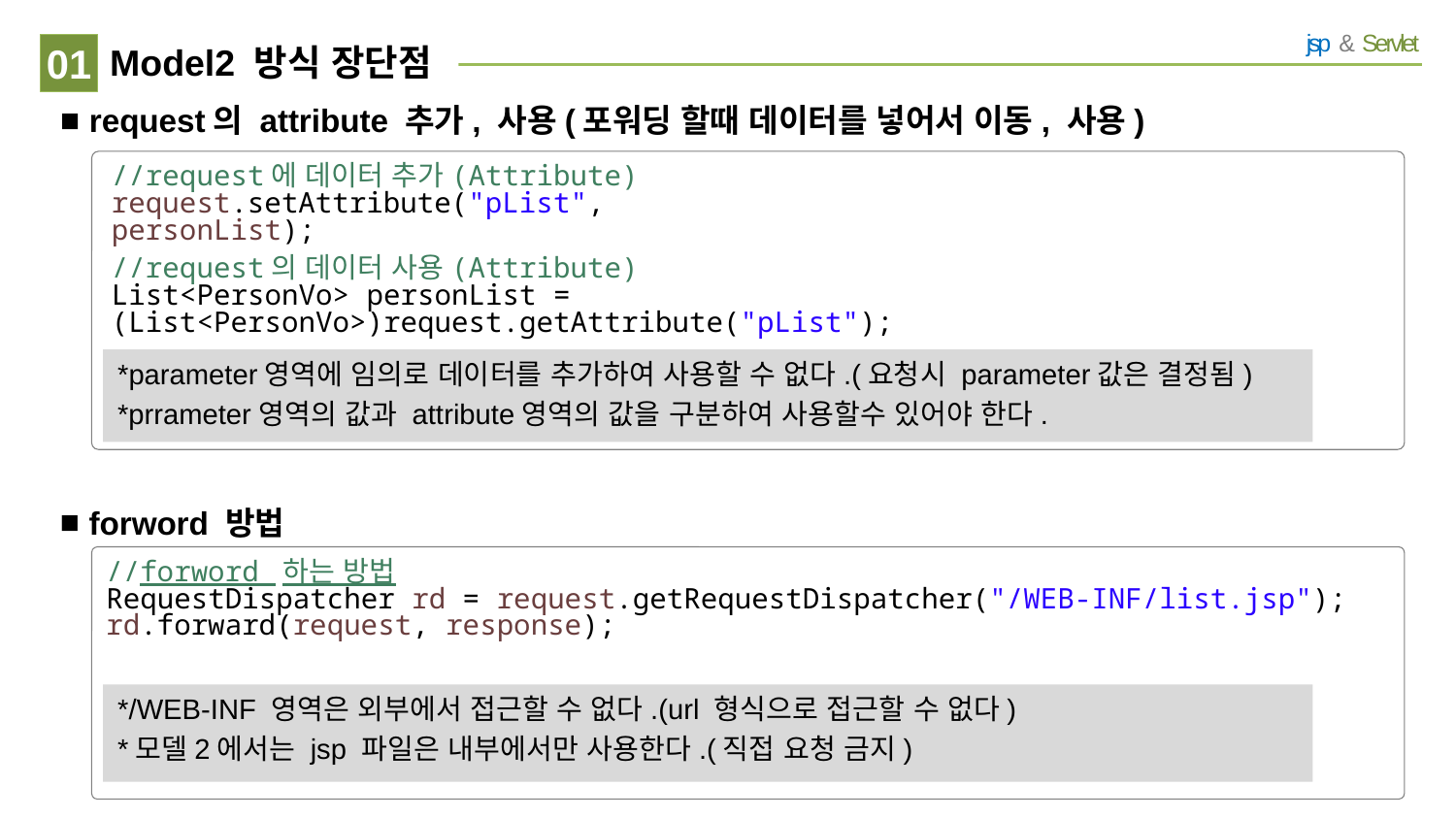

Redirect
01
# Model2 방식 장단점
request의 attribute 추가, 사용(포워딩 할때 데이터를 넣어서 이동, 사용)

//request에 데이터 추가(Attribute)
request.setAttribute("pList", personList);
//request의 데이터 사용(Attribute)
List<PersonVo> personList = (List<PersonVo>)request.getAttribute("pList");
*parameter영역에 임의로 데이터를 추가하여 사용할 수 없다.(요청시 parameter값은 결정됨)
*prrameter영역의 값과 attribute영역의 값을 구분하여 사용할수 있어야 한다.
forword 방법

//forword 하는 방법
RequestDispatcher rd = request.getRequestDispatcher("/WEB-INF/list.jsp");
rd.forward(request, response);
*/WEB-INF 영역은 외부에서 접근할 수 없다.(url 형식으로 접근할 수 없다)
*모델2에서는 jsp 파일은 내부에서만 사용한다.(직접 요청 금지)